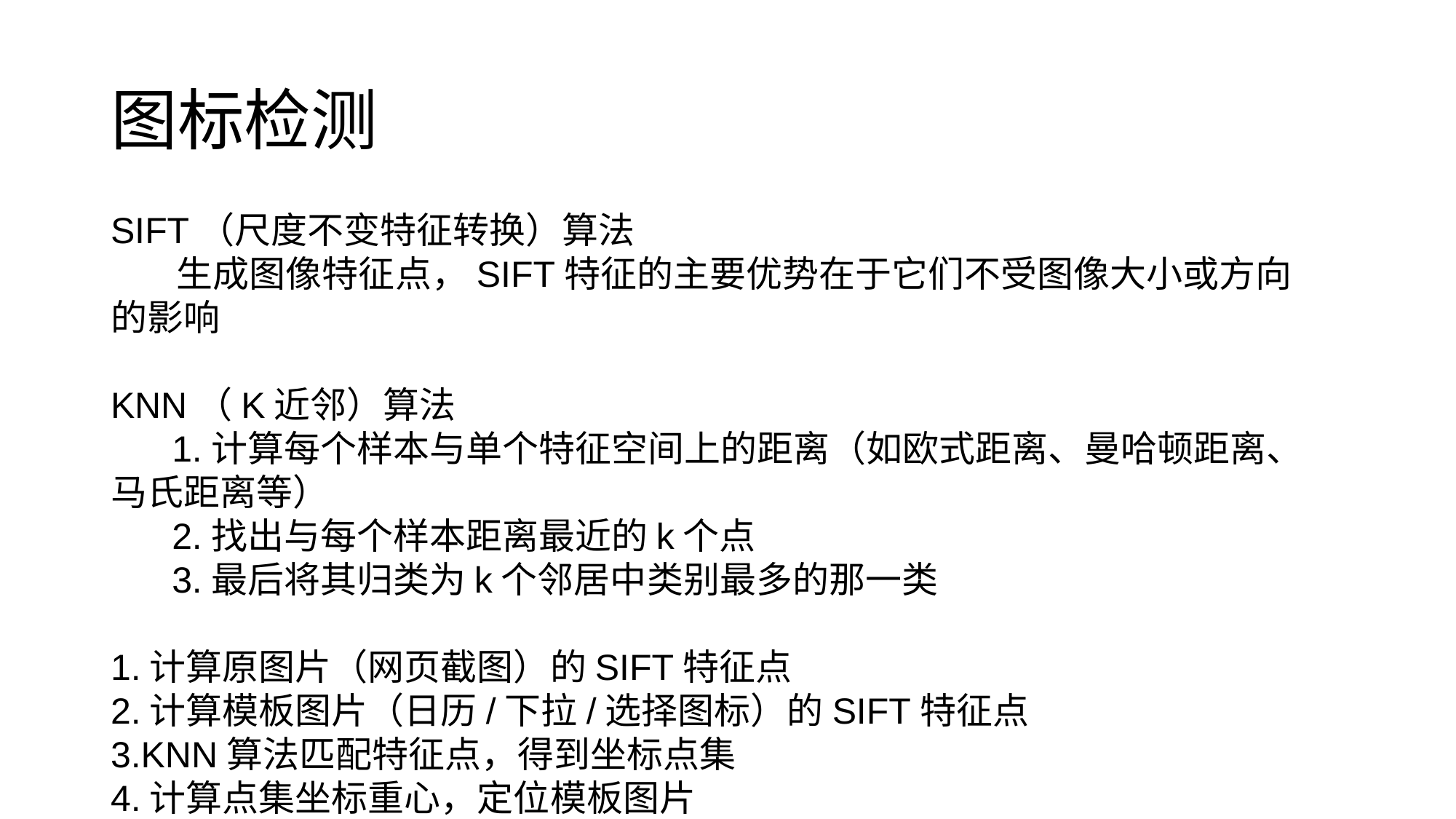

# 图标检测
SIFT（尺度不变特征转换）算法
       生成图像特征点，SIFT特征的主要优势在于它们不受图像大小或方向的影响

KNN（K近邻）算法
      1.计算每个样本与单个特征空间上的距离（如欧式距离、曼哈顿距离、马氏距离等）
      2.找出与每个样本距离最近的k个点
      3.最后将其归类为k个邻居中类别最多的那一类

1.计算原图片（网页截图）的SIFT特征点
2.计算模板图片（日历/下拉/选择图标）的SIFT特征点
3.KNN算法匹配特征点，得到坐标点集
4.计算点集坐标重心，定位模板图片